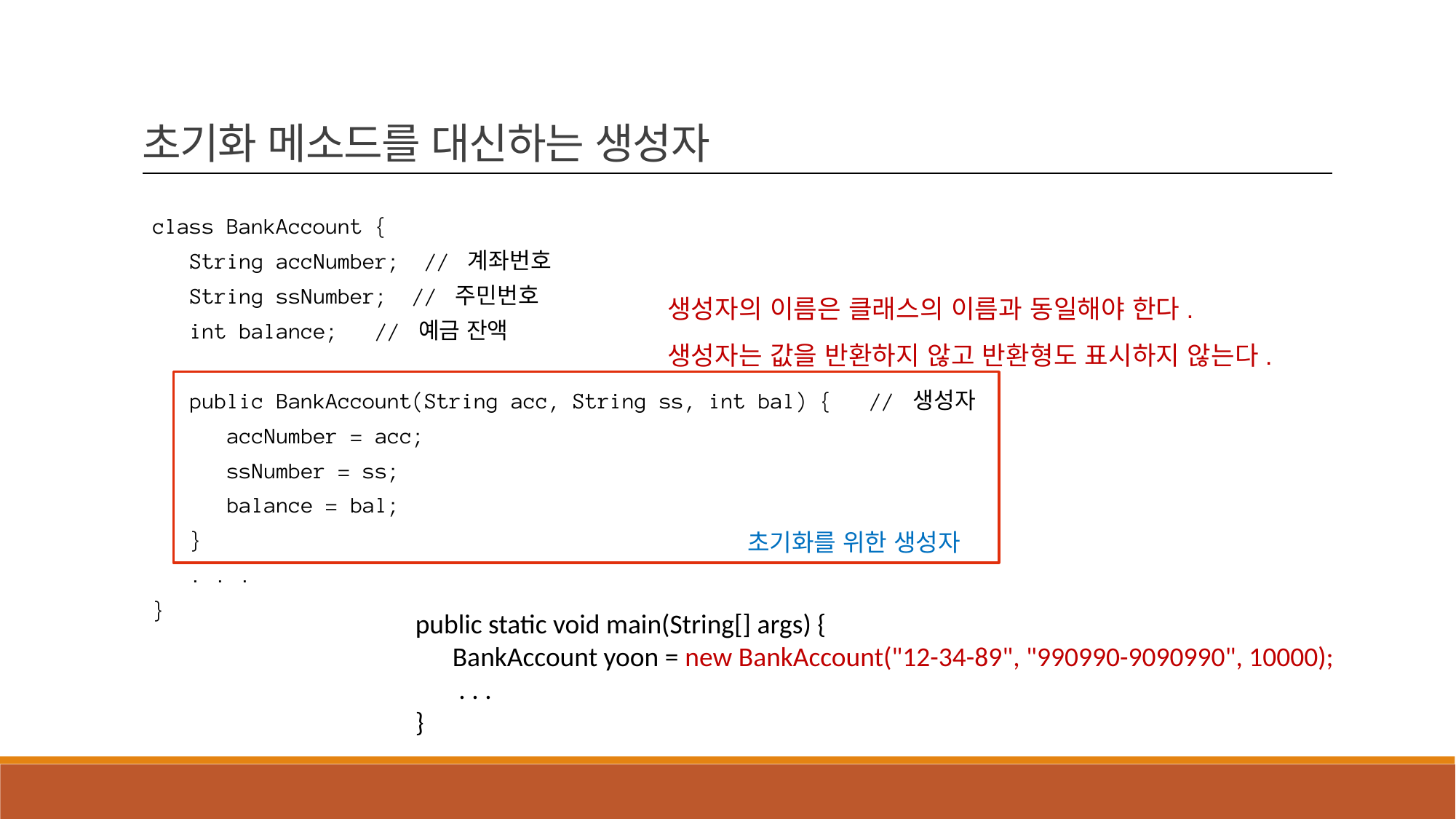

초기화 메소드를 대신하는 생성자
class BankAccount {
   String accNumber;  // 계좌번호
   String ssNumber;  // 주민번호
   int balance;   // 예금 잔액

   public BankAccount(String acc, String ss, int bal) {   // 생성자
      accNumber = acc;
      ssNumber = ss;
      balance = bal;
   }
   . . .
}
생성자의 이름은 클래스의 이름과 동일해야 한다.
생성자는 값을 반환하지 않고 반환형도 표시하지 않는다.

초기화를 위한 생성자
public static void main(String[] args) {
      BankAccount yoon = new BankAccount("12-34-89", "990990-9090990", 10000);
       . . .
}